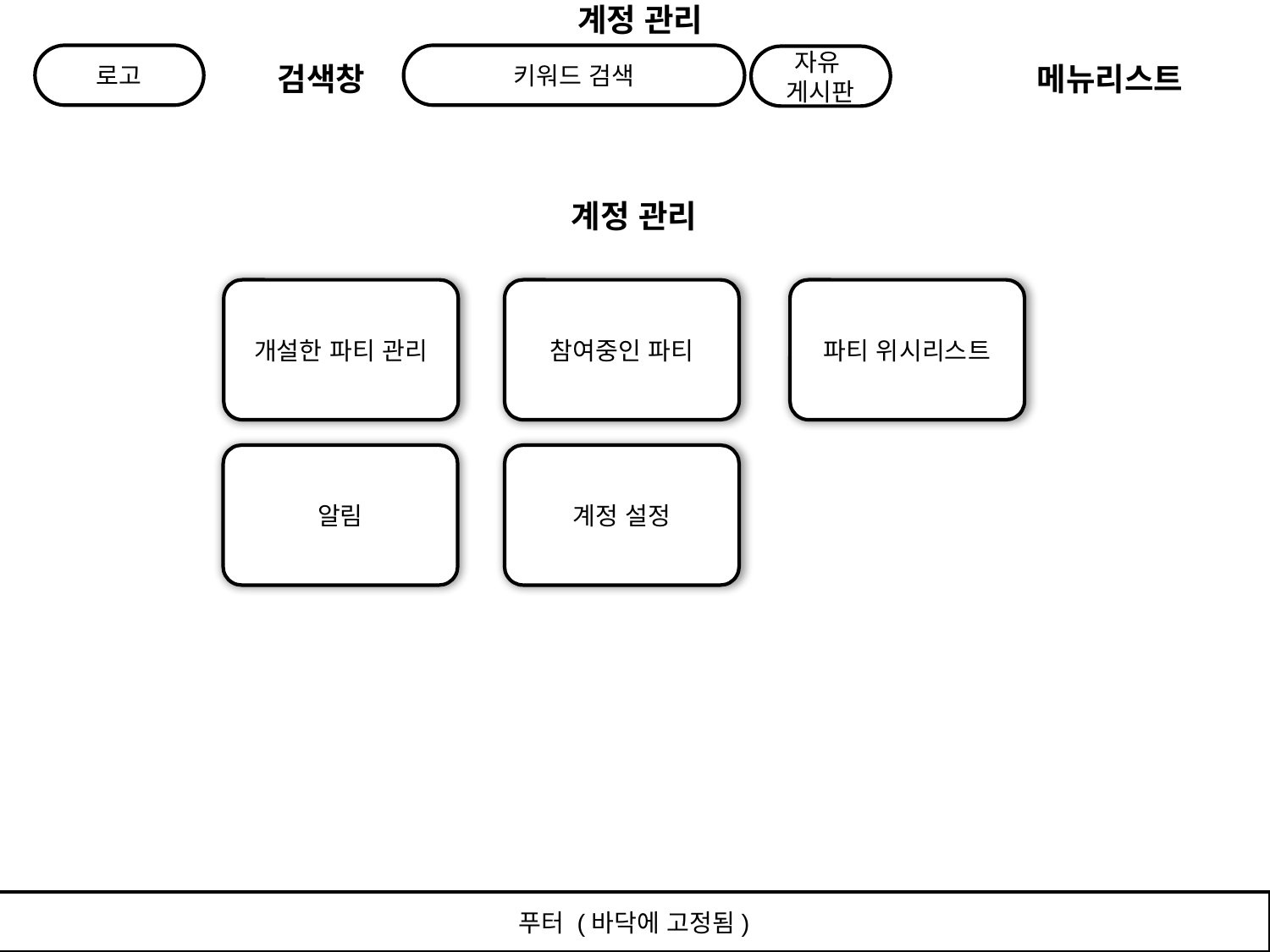

계정 관리
로고
키워드 검색
자유
게시판
검색창
메뉴리스트
계정 관리
개설한 파티 관리
참여중인 파티
파티 위시리스트
알림
계정 설정
푸터 (바닥에 고정됨)